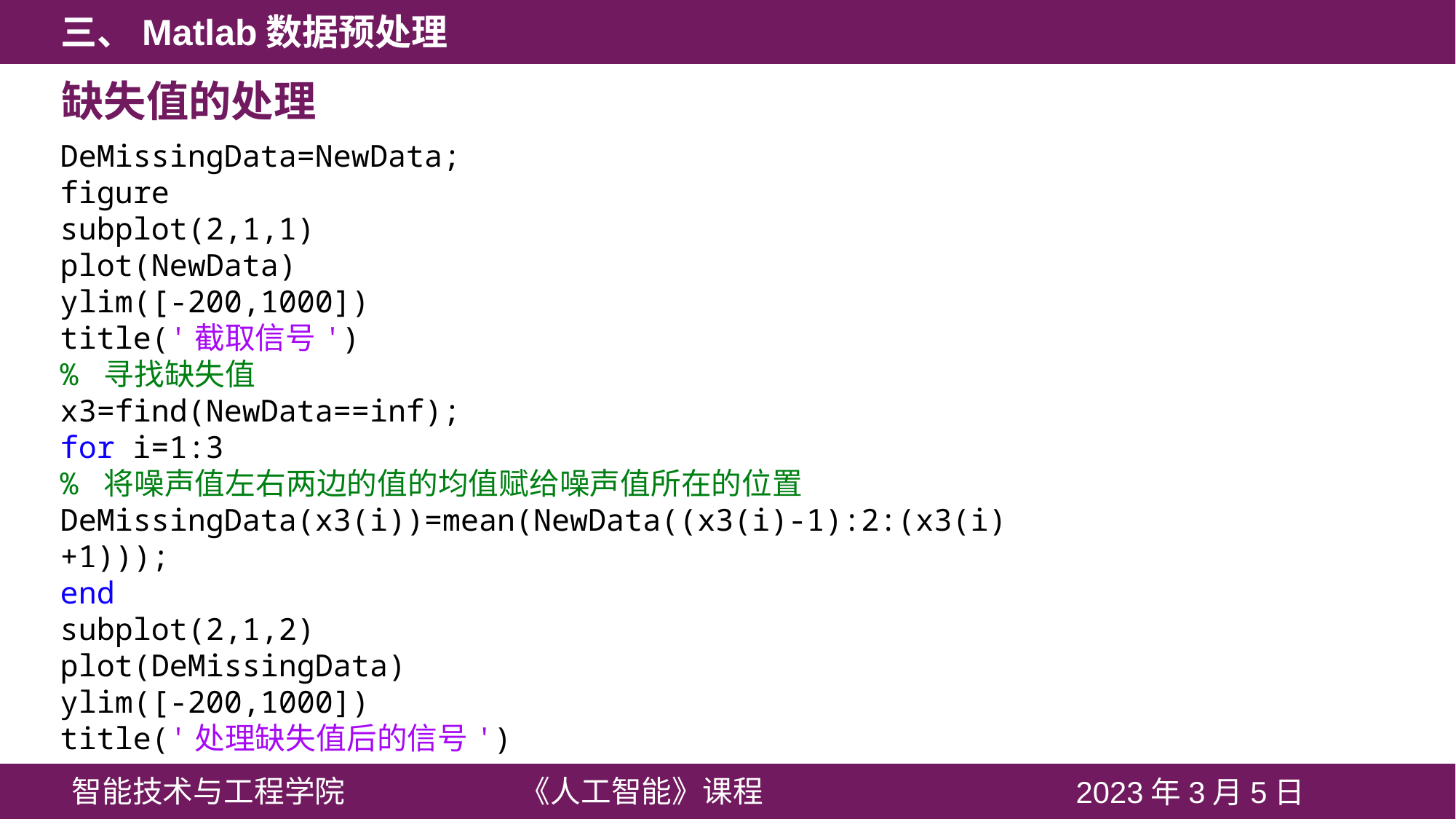

缺失值的处理
DeMissingData=NewData;
figure
subplot(2,1,1)
plot(NewData)
ylim([-200,1000])
title('截取信号')
% 寻找缺失值
x3=find(NewData==inf);
for i=1:3
% 将噪声值左右两边的值的均值赋给噪声值所在的位置
DeMissingData(x3(i))=mean(NewData((x3(i)-1):2:(x3(i)+1)));
end
subplot(2,1,2)
plot(DeMissingData)
ylim([-200,1000])
title('处理缺失值后的信号')